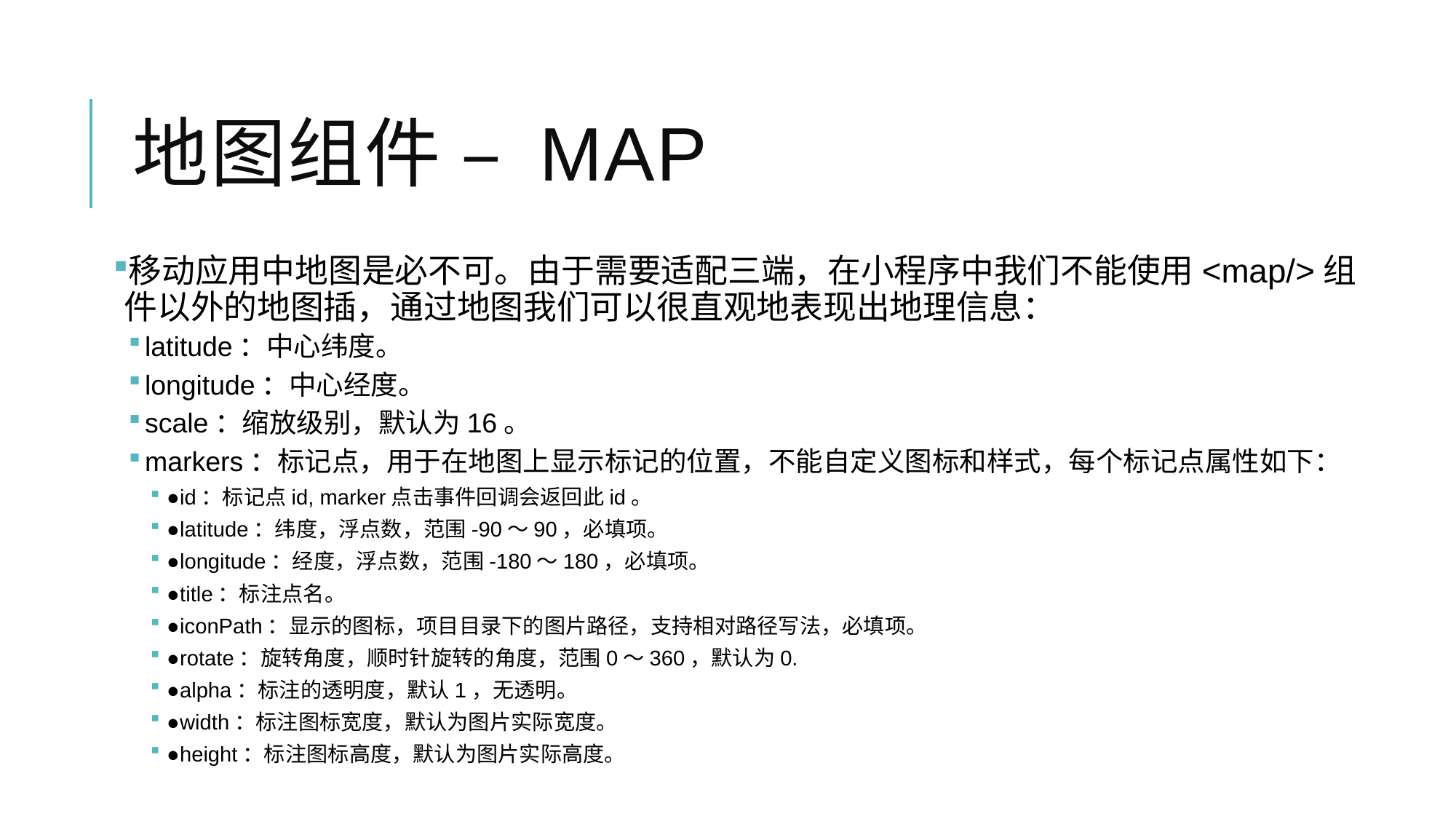

# 地图组件 – MAP
移动应用中地图是必不可。由于需要适配三端，在小程序中我们不能使用<map/>组件以外的地图插，通过地图我们可以很直观地表现出地理信息：
latitude：中心纬度。
longitude：中心经度。
scale：缩放级别，默认为16。
markers：标记点，用于在地图上显示标记的位置，不能自定义图标和样式，每个标记点属性如下：
●id：标记点id, marker点击事件回调会返回此id。
●latitude：纬度，浮点数，范围-90～90，必填项。
●longitude：经度，浮点数，范围-180～180，必填项。
●title：标注点名。
●iconPath：显示的图标，项目目录下的图片路径，支持相对路径写法，必填项。
●rotate：旋转角度，顺时针旋转的角度，范围0～360，默认为0.
●alpha：标注的透明度，默认1，无透明。
●width：标注图标宽度，默认为图片实际宽度。
●height：标注图标高度，默认为图片实际高度。